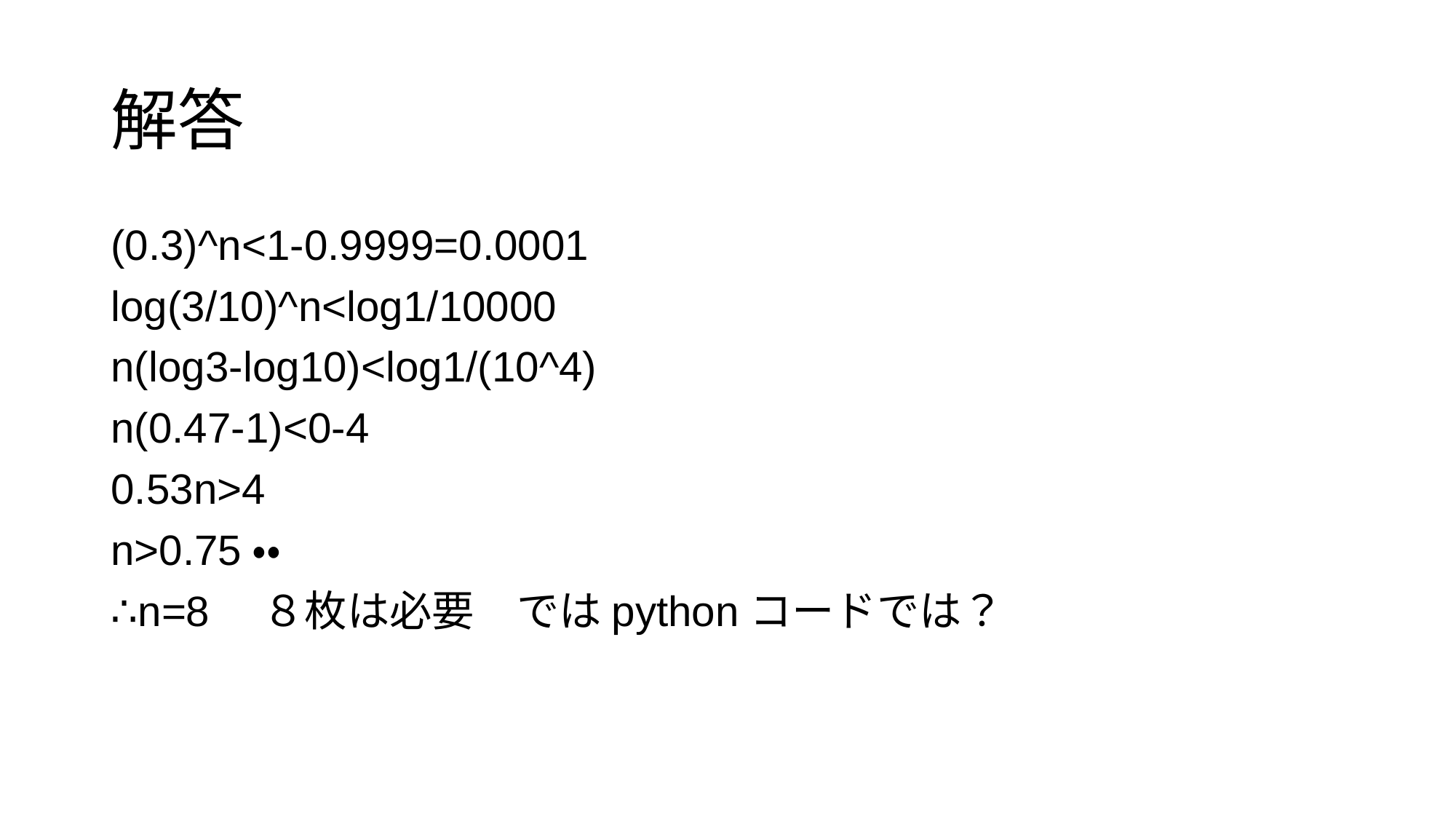

# 解答
(0.3)^n<1-0.9999=0.0001
log(3/10)^n<log1/10000
n(log3-log10)<log1/(10^4)
n(0.47-1)<0-4
0.53n>4
n>0.75・・
∴n=8　８枚は必要　ではpythonコードでは？